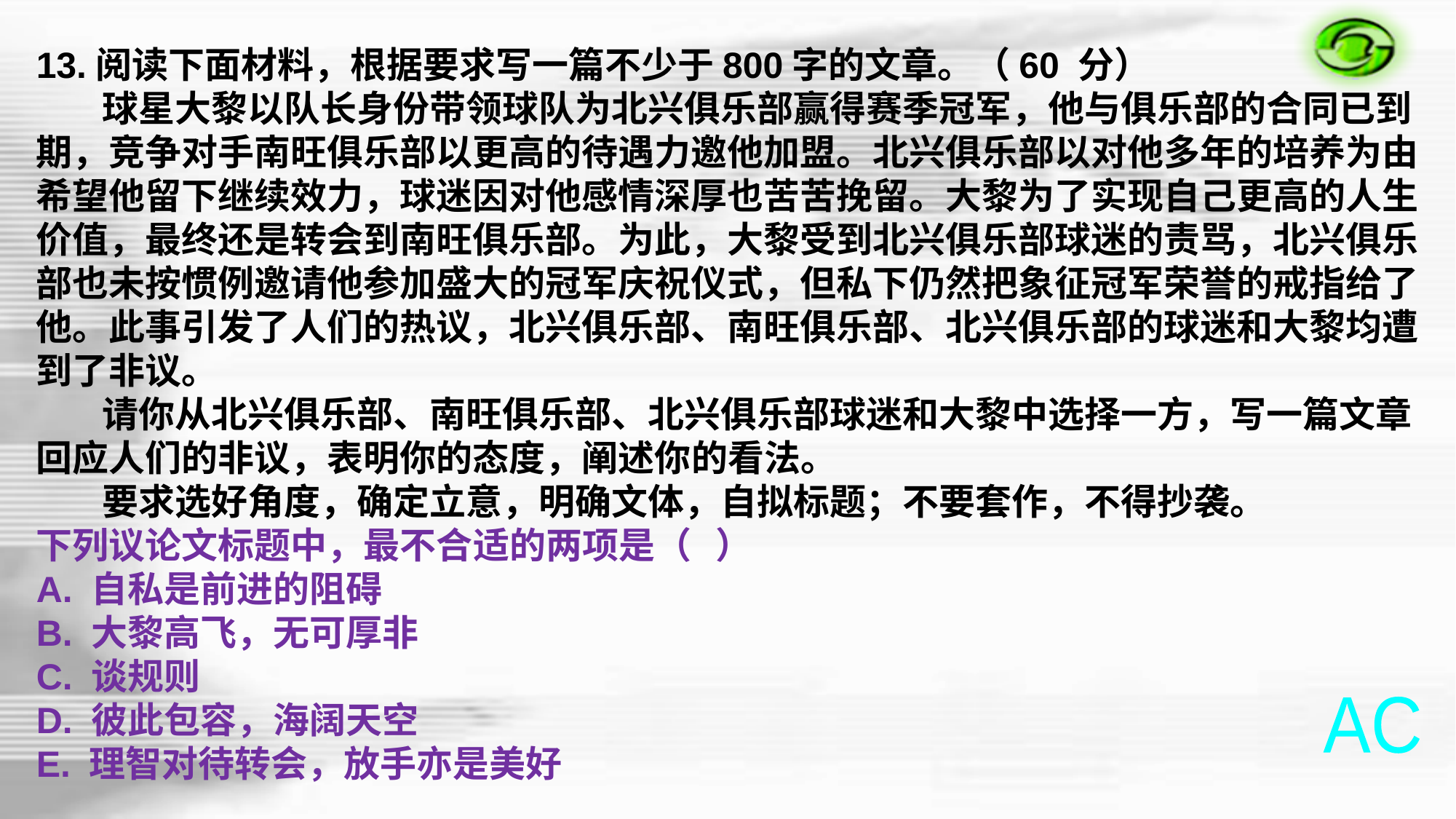

13.阅读下面材料，根据要求写一篇不少于800字的文章。（60 分）
       球星大黎以队长身份带领球队为北兴俱乐部赢得赛季冠军，他与俱乐部的合同已到期，竞争对手南旺俱乐部以更高的待遇力邀他加盟。北兴俱乐部以对他多年的培养为由希望他留下继续效力，球迷因对他感情深厚也苦苦挽留。大黎为了实现自己更高的人生价值，最终还是转会到南旺俱乐部。为此，大黎受到北兴俱乐部球迷的责骂，北兴俱乐部也未按惯例邀请他参加盛大的冠军庆祝仪式，但私下仍然把象征冠军荣誉的戒指给了他。此事引发了人们的热议，北兴俱乐部、南旺俱乐部、北兴俱乐部的球迷和大黎均遭到了非议。
       请你从北兴俱乐部、南旺俱乐部、北兴俱乐部球迷和大黎中选择一方，写一篇文章回应人们的非议，表明你的态度，阐述你的看法。
       要求选好角度，确定立意，明确文体，自拟标题；不要套作，不得抄袭。
下列议论文标题中，最不合适的两项是（   ）
A. 自私是前进的阻碍
B. 大黎高飞，无可厚非
C. 谈规则
D. 彼此包容，海阔天空
E. 理智对待转会，放手亦是美好
AC